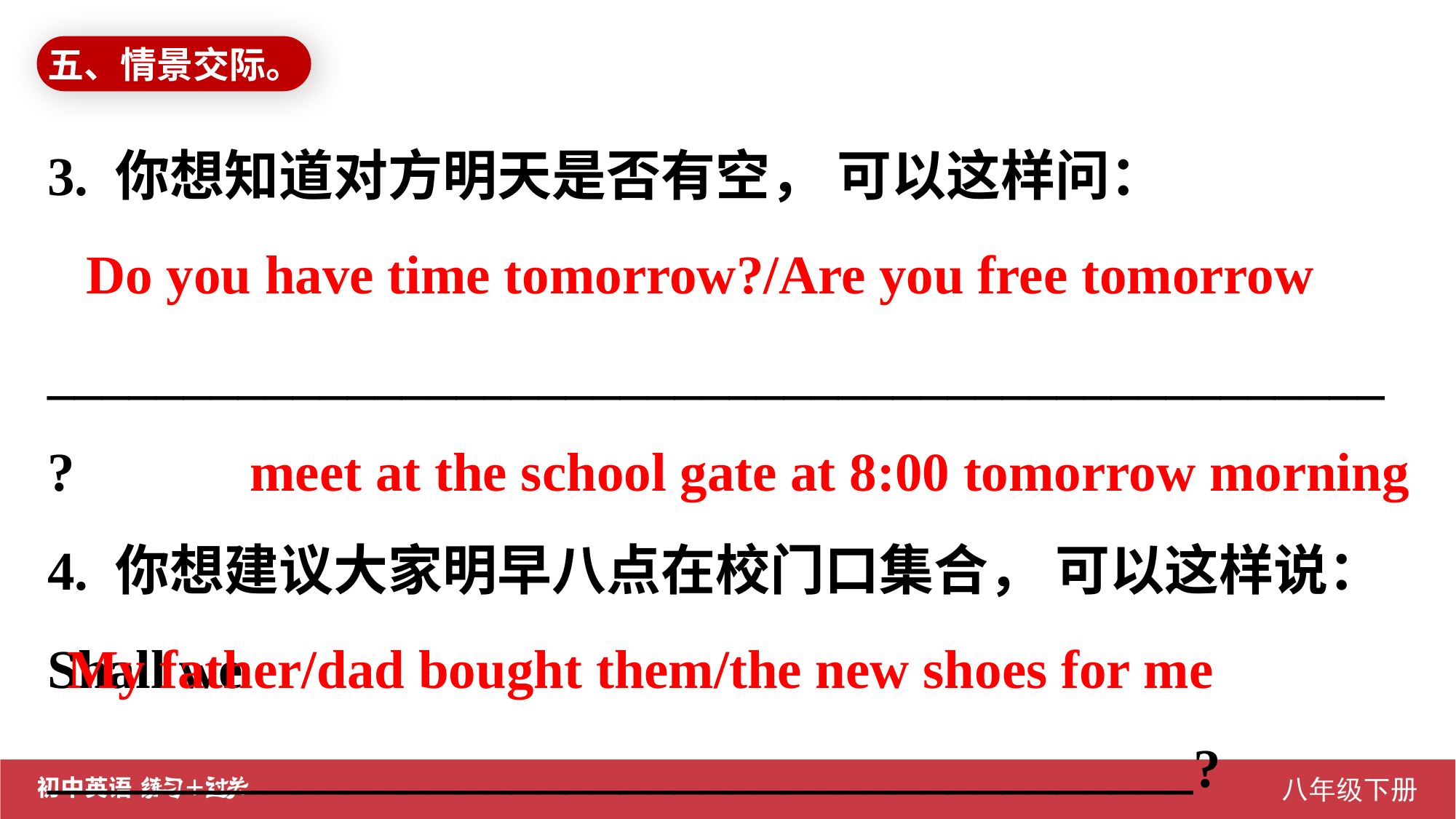

五、情景交际。
3. 你想知道对方明天是否有空， 可以这样问：
 _________________________________________________?
4. 你想建议大家明早八点在校门口集合， 可以这样说：
Shall we __________________________________________?
5. 你想告诉同桌你的新鞋是爸爸买的， 可以这样说：
_________________________________________________.
Do you have time tomorrow?/Are you free tomorrow
meet at the school gate at 8:00 tomorrow morning
My father/dad bought them/the new shoes for me